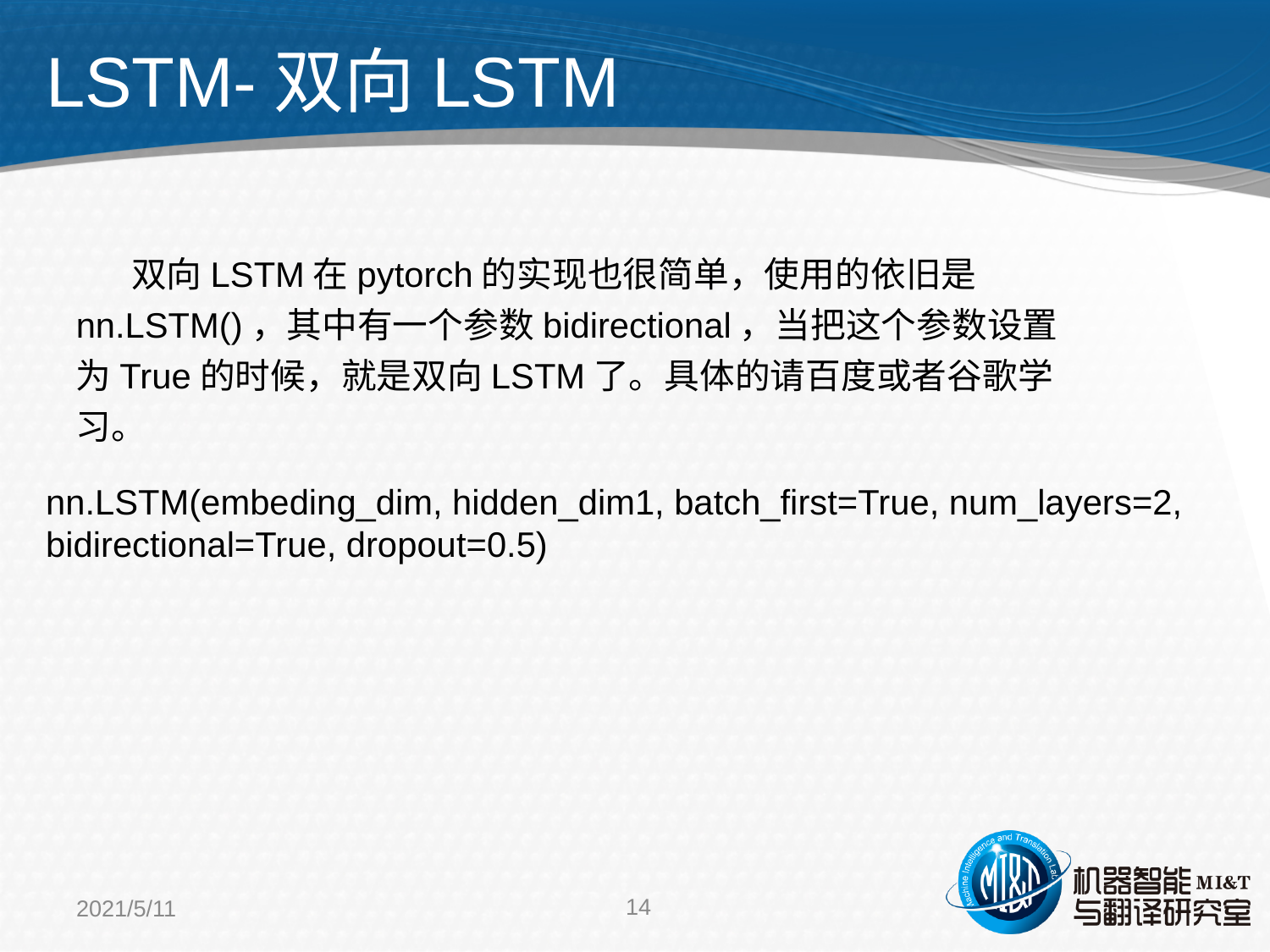

LSTM-双向LSTM

      双向LSTM在pytorch的实现也很简单，使用的依旧是nn.LSTM()，其中有一个参数bidirectional，当把这个参数设置为True的时候，就是双向LSTM了。具体的请百度或者谷歌学习。

nn.LSTM(embeding_dim, hidden_dim1, batch_first=True, num_layers=2, bidirectional=True, dropout=0.5)
14
2021/5/11